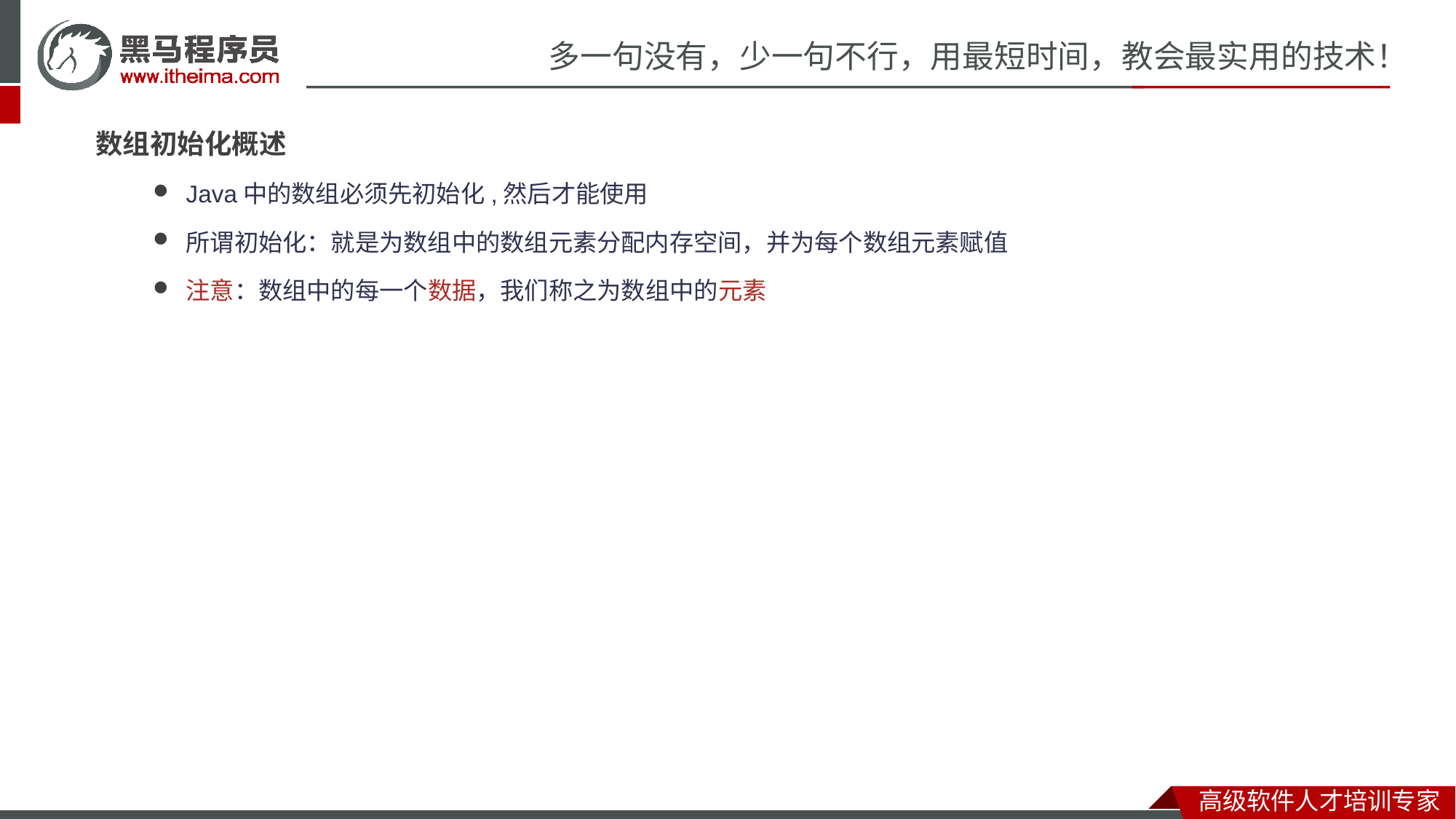

数组初始化概述
Java中的数组必须先初始化,然后才能使用
所谓初始化：就是为数组中的数组元素分配内存空间，并为每个数组元素赋值
注意：数组中的每一个数据，我们称之为数组中的元素